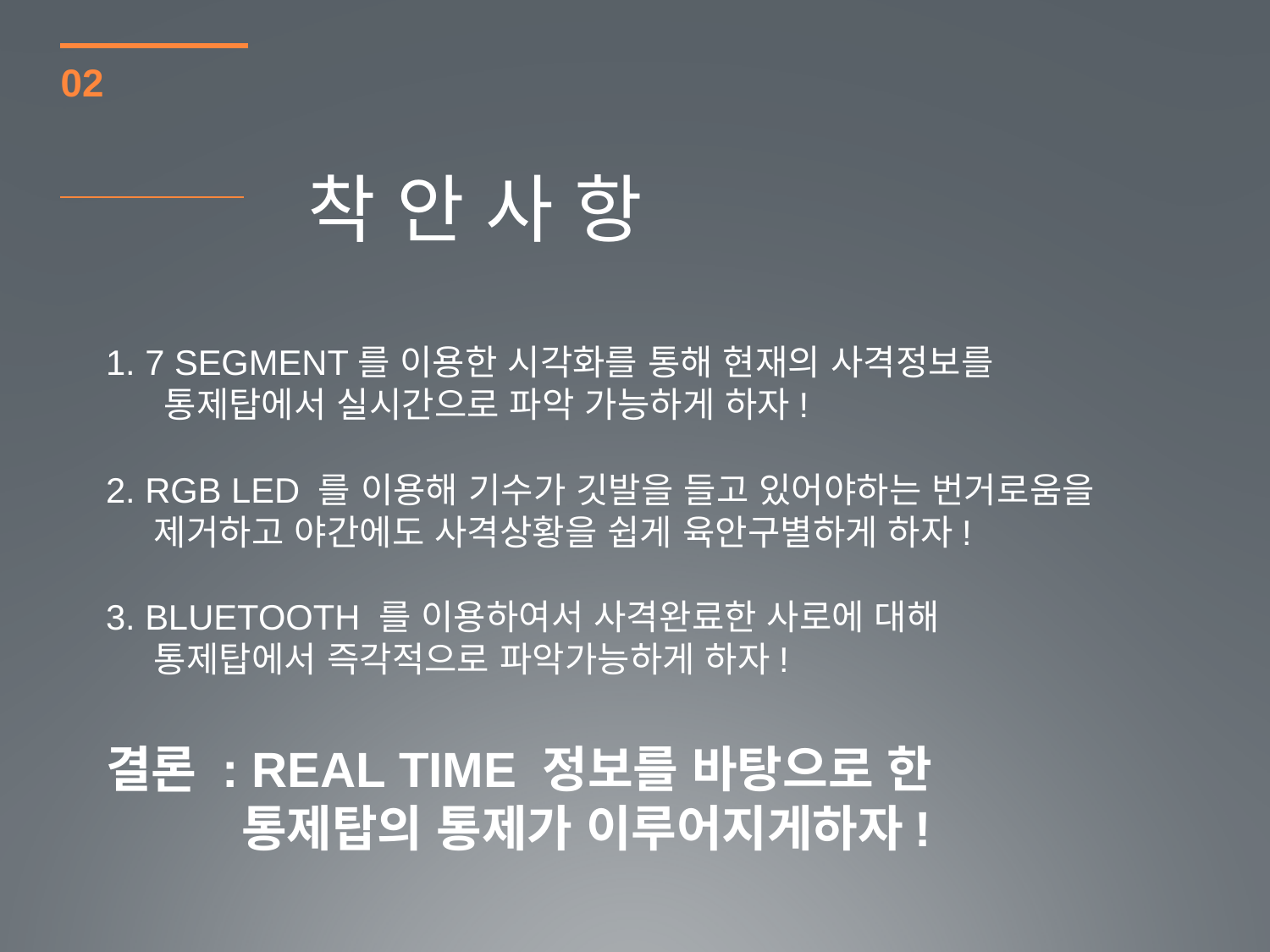

02
착 안 사 항
1. 7 SEGMENT를 이용한 시각화를 통해 현재의 사격정보를
     통제탑에서 실시간으로 파악 가능하게 하자!

2. RGB LED 를 이용해 기수가 깃발을 들고 있어야하는 번거로움을
    제거하고 야간에도 사격상황을 쉽게 육안구별하게 하자!

3. BLUETOOTH 를 이용하여서 사격완료한 사로에 대해
    통제탑에서 즉각적으로 파악가능하게 하자!

결론 : REAL TIME 정보를 바탕으로 한
         통제탑의 통제가 이루어지게하자!